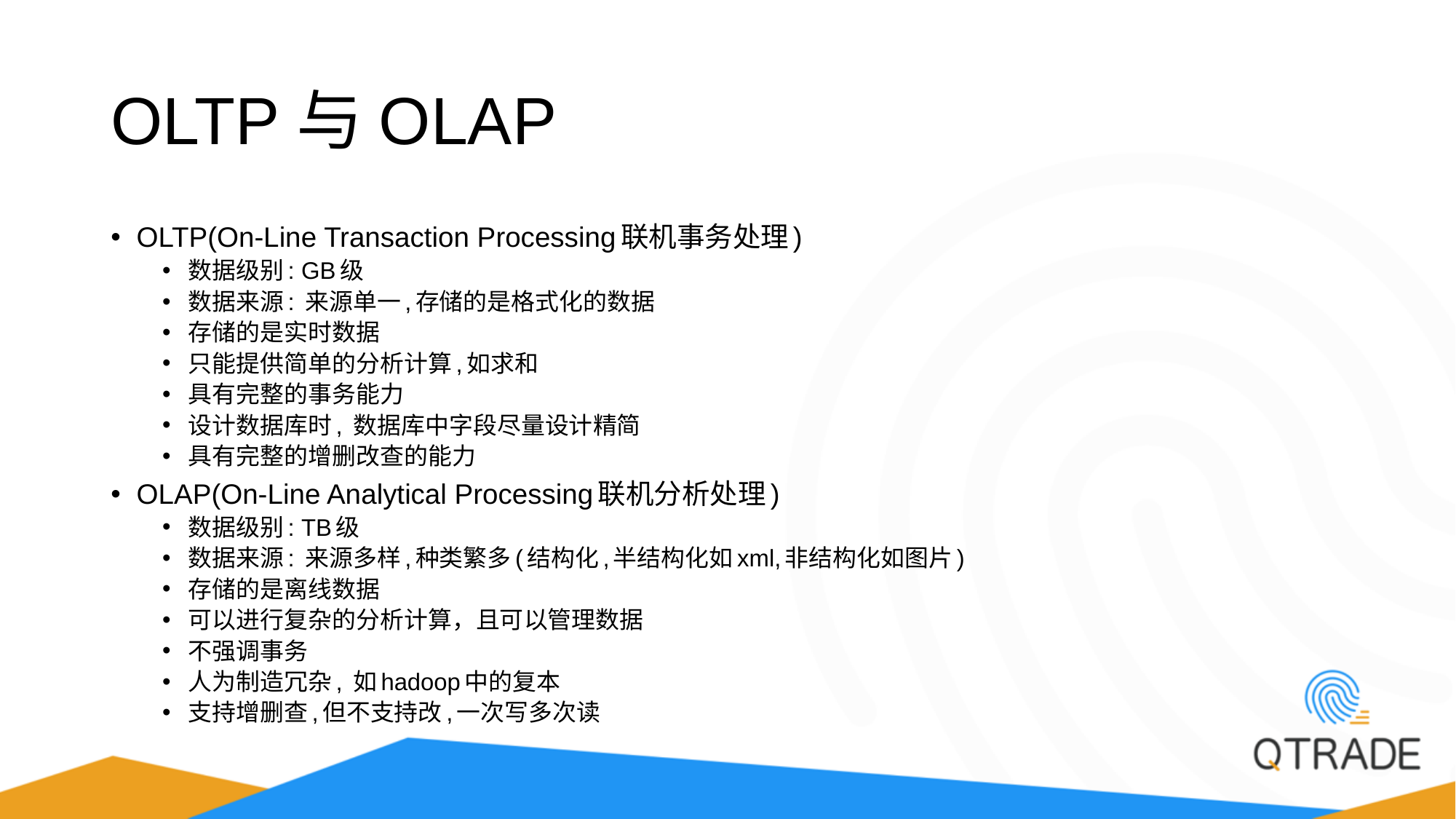

# OLTP与OLAP
OLTP(On-Line Transaction Processing联机事务处理)
数据级别: GB级
数据来源: 来源单一,存储的是格式化的数据
存储的是实时数据
只能提供简单的分析计算,如求和
具有完整的事务能力
设计数据库时, 数据库中字段尽量设计精简
具有完整的增删改查的能力
OLAP(On-Line Analytical Processing联机分析处理)
数据级别: TB级
数据来源: 来源多样,种类繁多(结构化,半结构化如xml,非结构化如图片)
存储的是离线数据
可以进行复杂的分析计算，且可以管理数据
不强调事务
人为制造冗杂, 如hadoop中的复本
支持增删查,但不支持改,一次写多次读